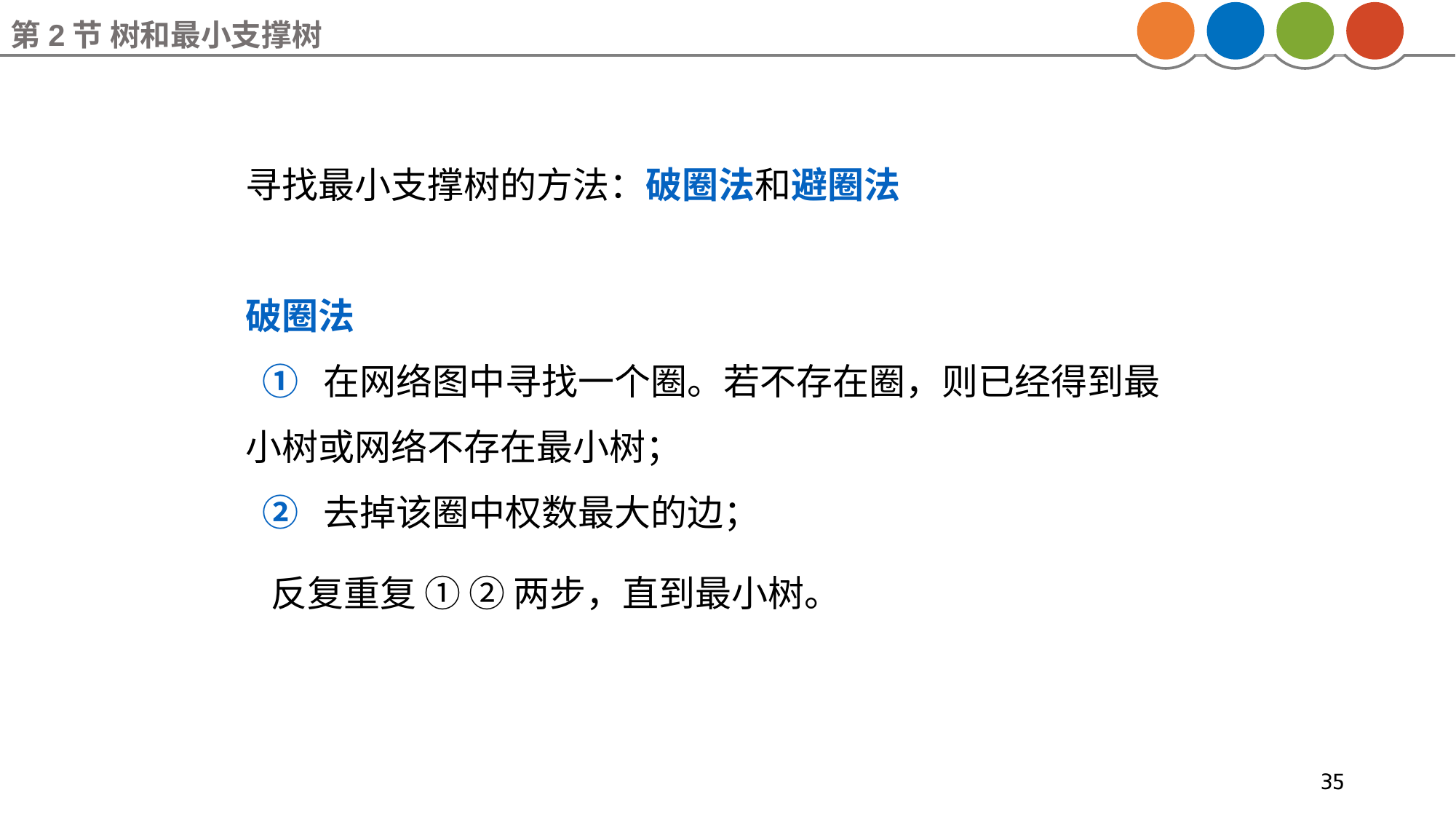

第2节 树和最小支撑树
寻找最小支撑树的方法：破圈法和避圈法

破圈法
  ①  在网络图中寻找一个圈。若不存在圈，则已经得到最小树或网络不存在最小树；
  ②  去掉该圈中权数最大的边；
  反复重复 ① ② 两步，直到最小树。
35